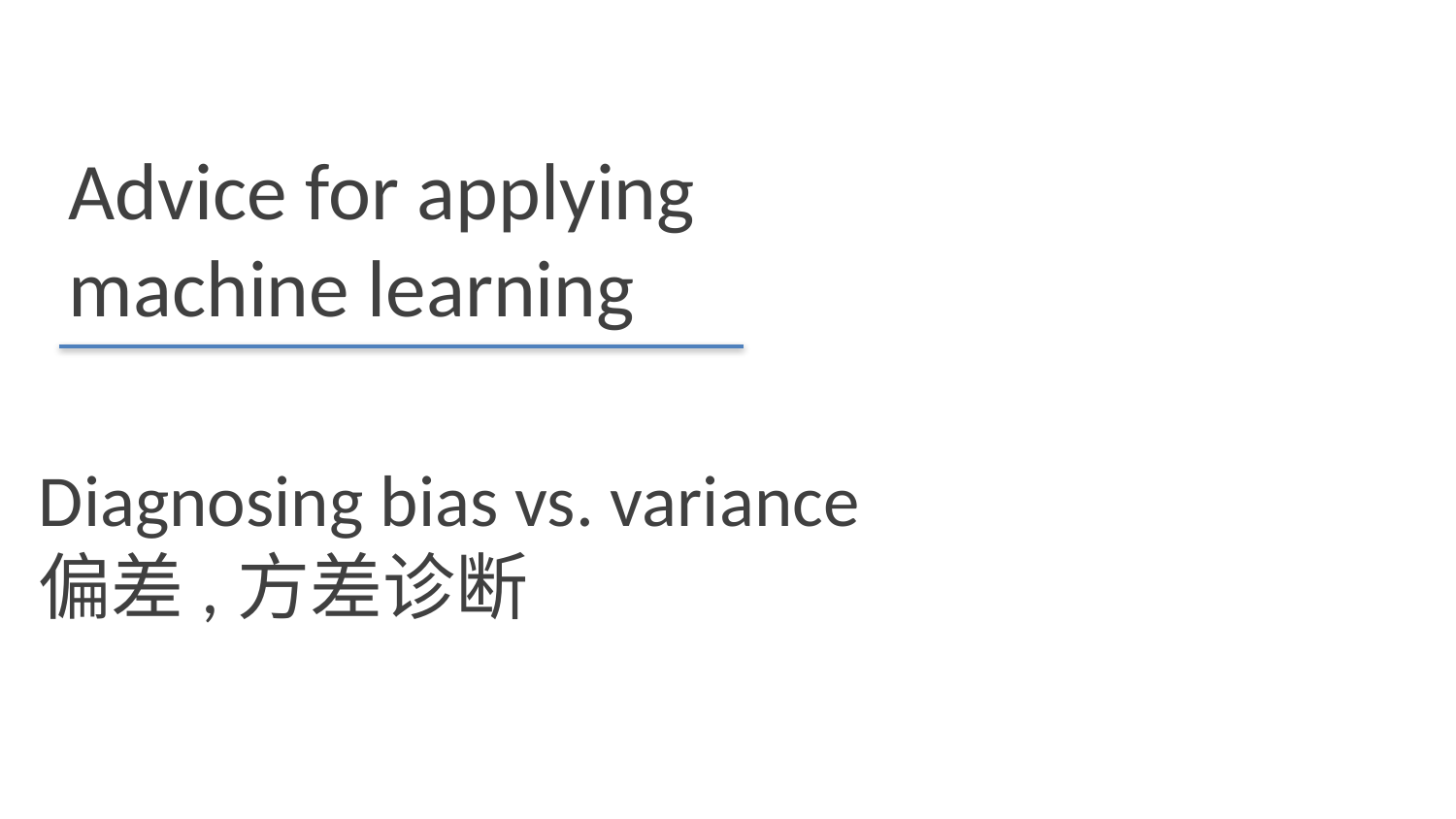

Advice for applying machine learning
Diagnosing bias vs. variance
偏差,方差诊断